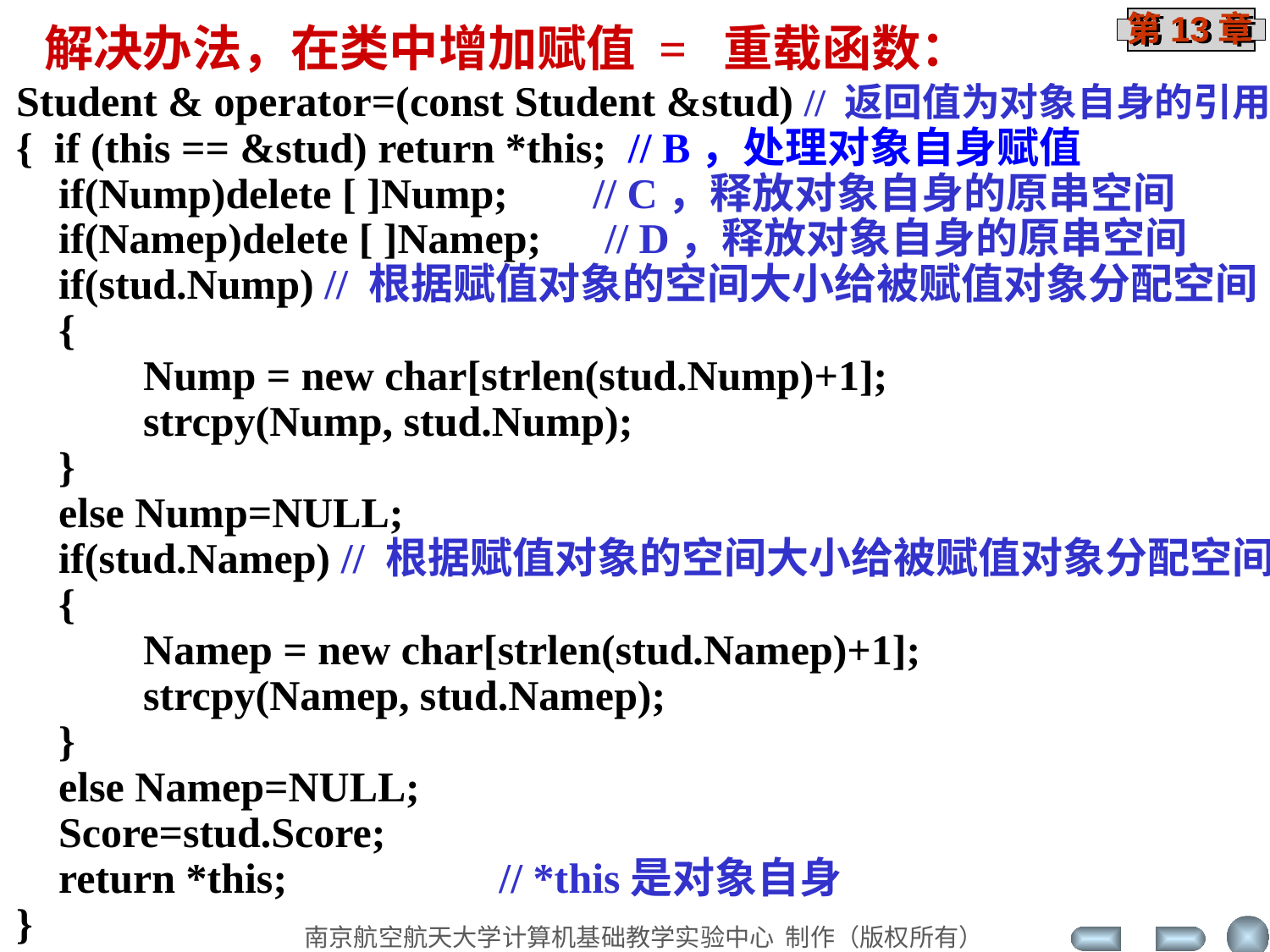

解决办法，在类中增加赋值 =  重载函数：
Student & operator=(const Student &stud) // 返回值为对象自身的引用
{  if (this == &stud) return *this;  // B，处理对象自身赋值
    if(Nump)delete [ ]Nump;        // C，释放对象自身的原串空间
    if(Namep)delete [ ]Namep;      // D，释放对象自身的原串空间
    if(stud.Nump) // 根据赋值对象的空间大小给被赋值对象分配空间
    {
 	Nump = new char[strlen(stud.Nump)+1];
	strcpy(Nump, stud.Nump);
    }
    else Nump=NULL;
    if(stud.Namep) // 根据赋值对象的空间大小给被赋值对象分配空间
    {
	Namep = new char[strlen(stud.Namep)+1];
	strcpy(Namep, stud.Namep);
    }
    else Namep=NULL;
    Score=stud.Score;
    return *this;                    // *this是对象自身
}